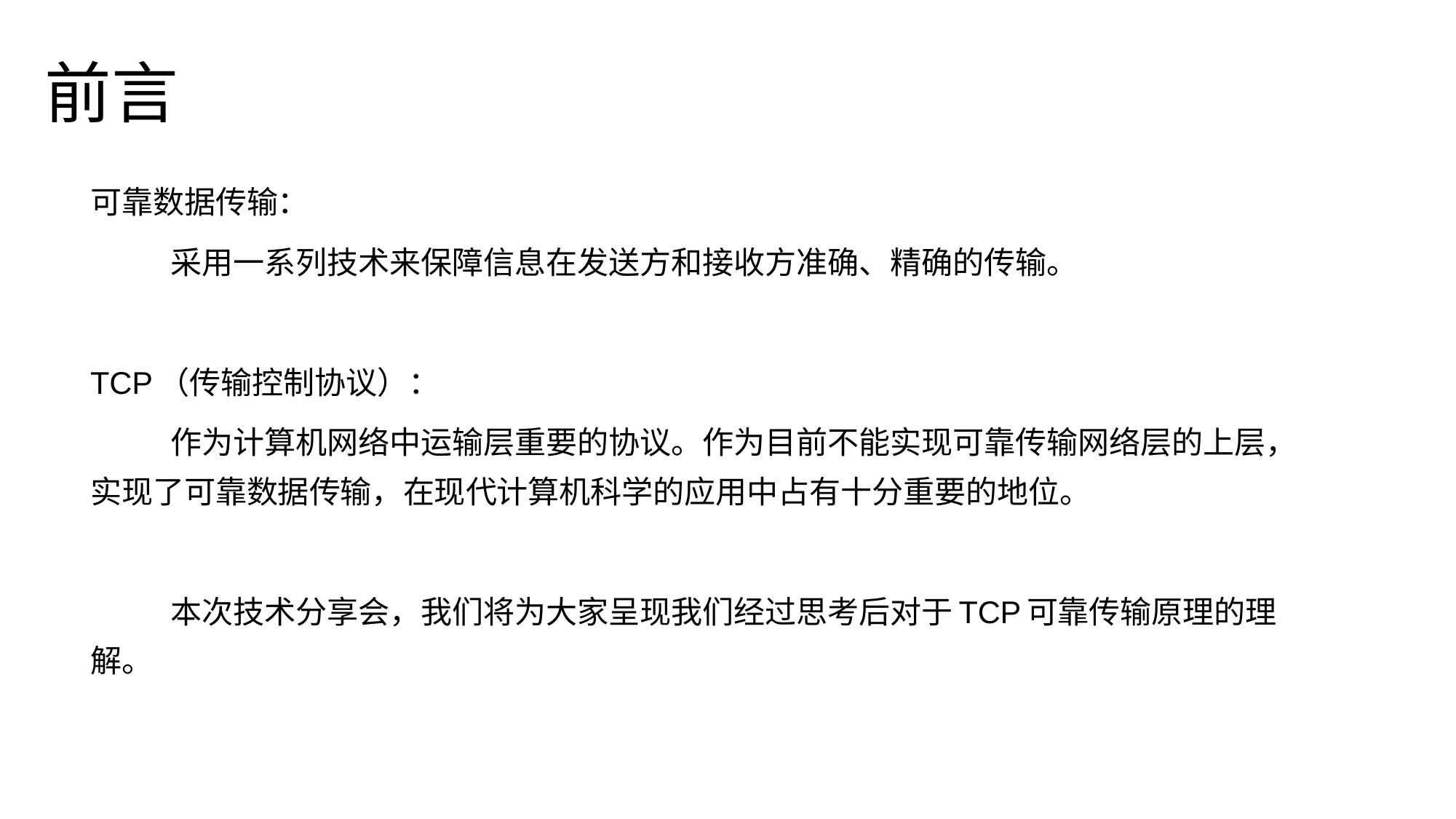

# 前言
可靠数据传输：
	采用一系列技术来保障信息在发送方和接收方准确、精确的传输。

TCP（传输控制协议）：
	作为计算机网络中运输层重要的协议。作为目前不能实现可靠传输网络层的上层，实现了可靠数据传输，在现代计算机科学的应用中占有十分重要的地位。

	本次技术分享会，我们将为大家呈现我们经过思考后对于TCP可靠传输原理的理解。